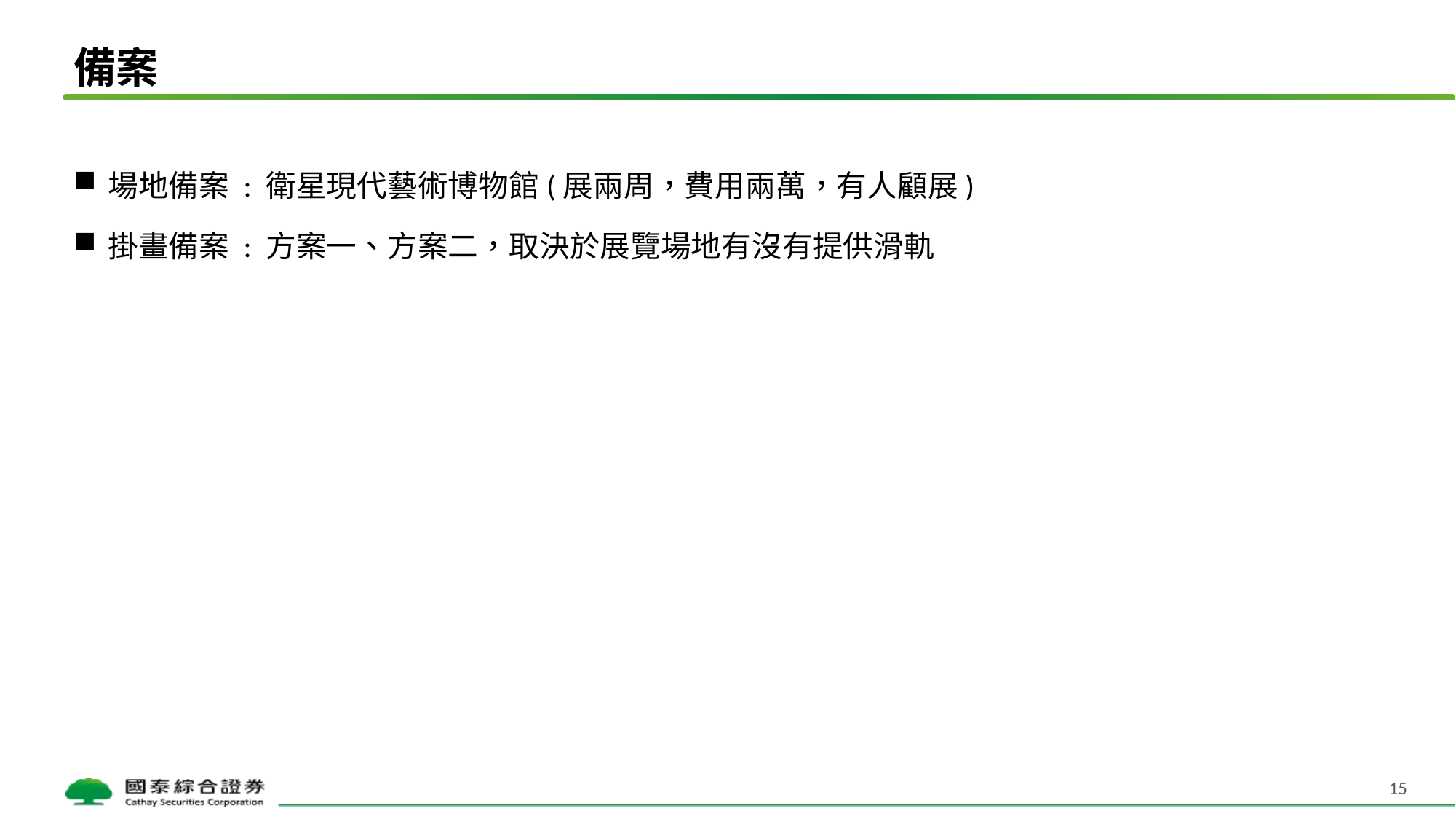

# 備案
場地備案 : 衛星現代藝術博物館(展兩周，費用兩萬，有人顧展)
掛畫備案 : 方案一、方案二，取決於展覽場地有沒有提供滑軌

15